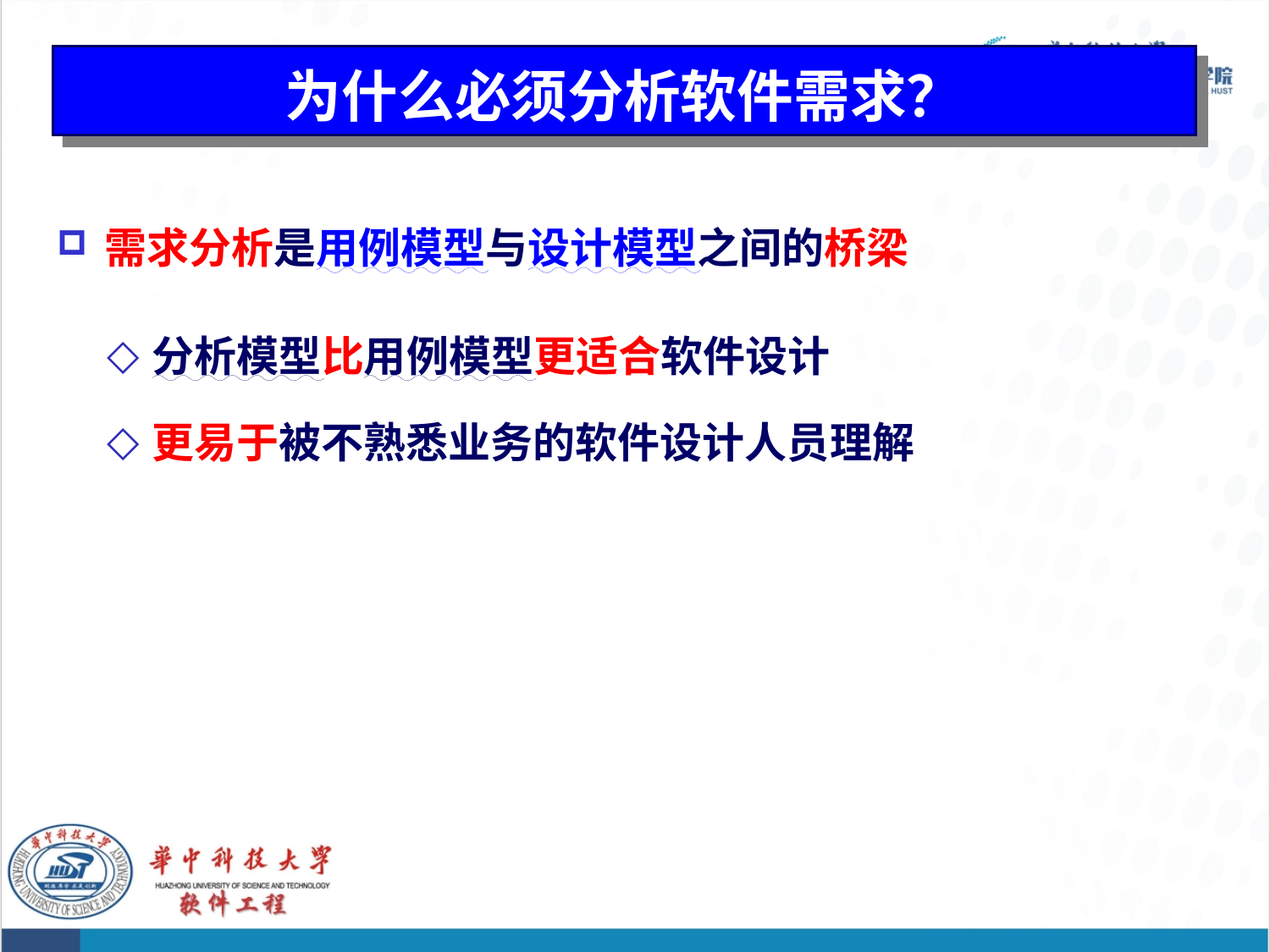

# 为什么必须分析软件需求？
需求分析是用例模型与设计模型之间的桥梁
分析模型比用例模型更适合软件设计
更易于被不熟悉业务的软件设计人员理解